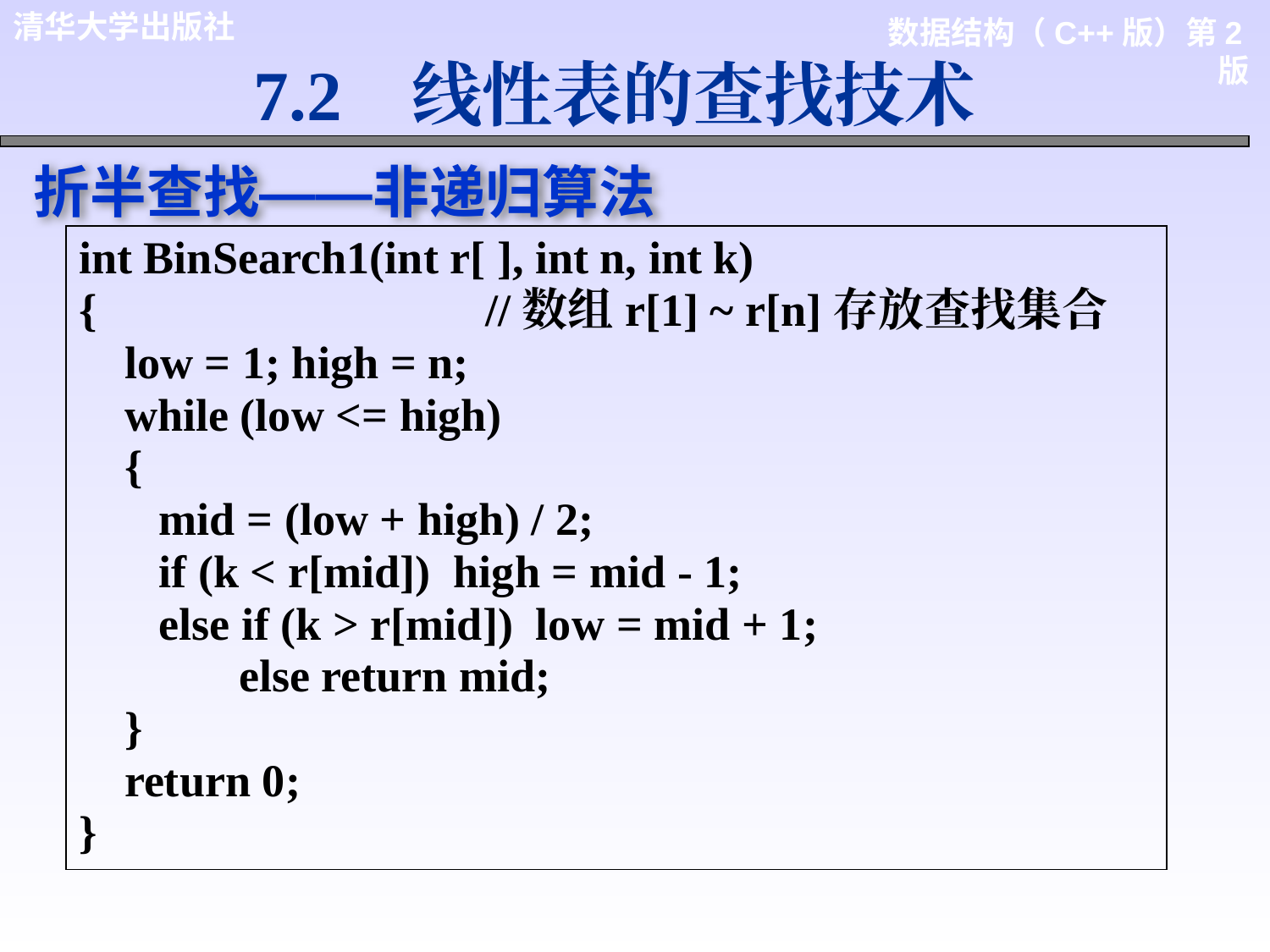

7.2   线性表的查找技术
折半查找——非递归算法
int BinSearch1(int r[ ], int n, int k)
{                                  //数组r[1] ~ r[n]存放查找集合
    low = 1; high = n;
    while (low <= high)
    {
       mid = (low + high) / 2;
       if (k < r[mid])  high = mid - 1;
       else if (k > r[mid])  low = mid + 1;
              else return mid;
    }
    return 0;
}